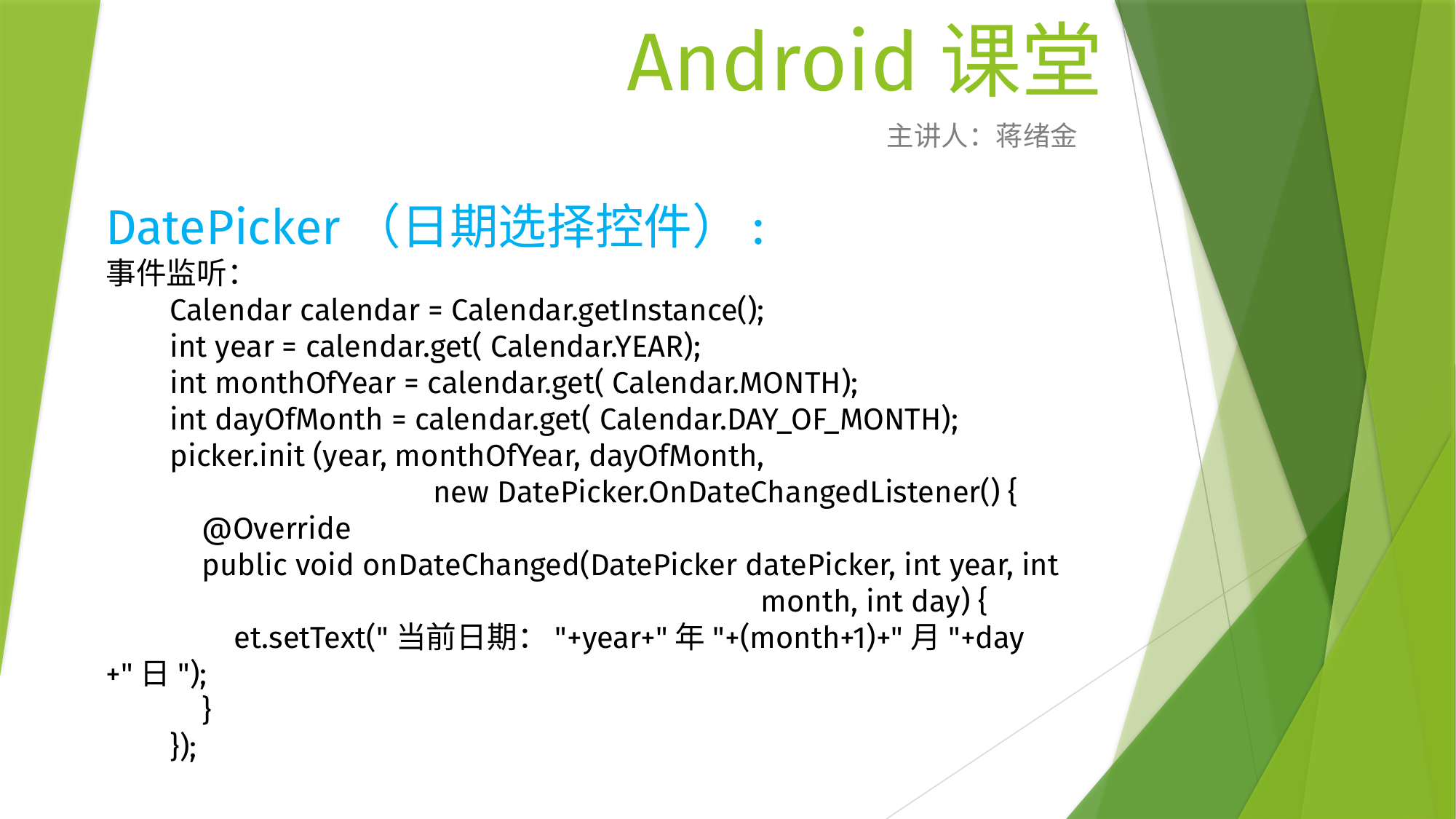

# Android课堂
主讲人：蒋绪金
DatePicker（日期选择控件）:
事件监听：
        Calendar calendar = Calendar.getInstance();
        int year = calendar.get( Calendar.YEAR);
        int monthOfYear = calendar.get( Calendar.MONTH);
        int dayOfMonth = calendar.get( Calendar.DAY_OF_MONTH);
        picker.init (year, monthOfYear, dayOfMonth,
			new DatePicker.OnDateChangedListener() {
            @Override
            public void onDateChanged(DatePicker datePicker, int year, int 							month, int day) {
                et.setText("当前日期："+year+"年"+(month+1)+"月"+day+"日");
            }
        });